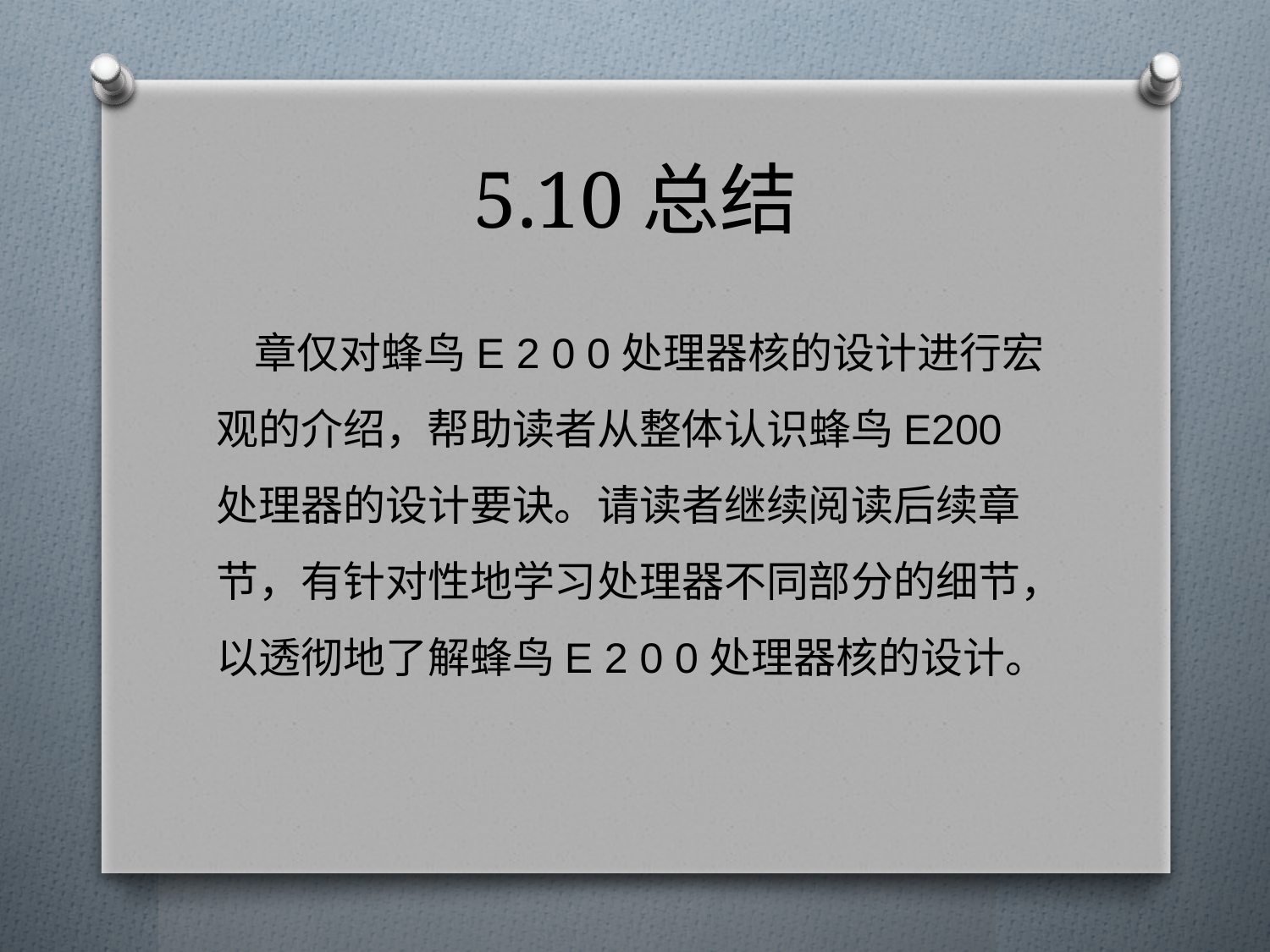

# 5.10总结
   章仅对蜂鸟E 2 0 0处理器核的设计进行宏观的介绍，帮助读者从整体认识蜂鸟E200处理器的设计要诀。请读者继续阅读后续章节，有针对性地学习处理器不同部分的细节，以透彻地了解蜂鸟E 2 0 0处理器核的设计。